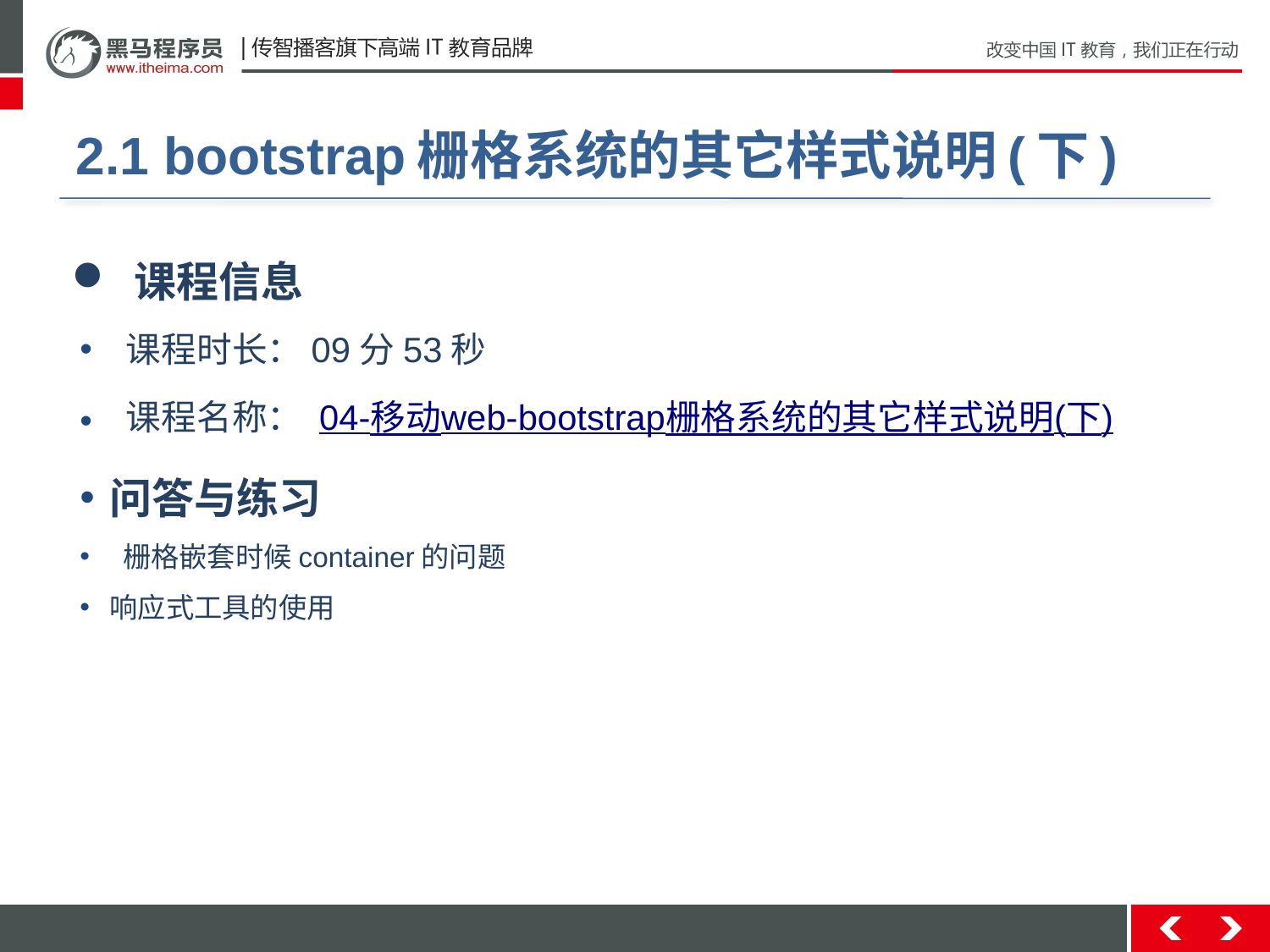

#
2.1 bootstrap栅格系统的其它样式说明(下)
 课程信息
 课程时长：09分53秒
 课程名称： 04-移动web-bootstrap栅格系统的其它样式说明(下)
问答与练习
 栅格嵌套时候container的问题
响应式工具的使用